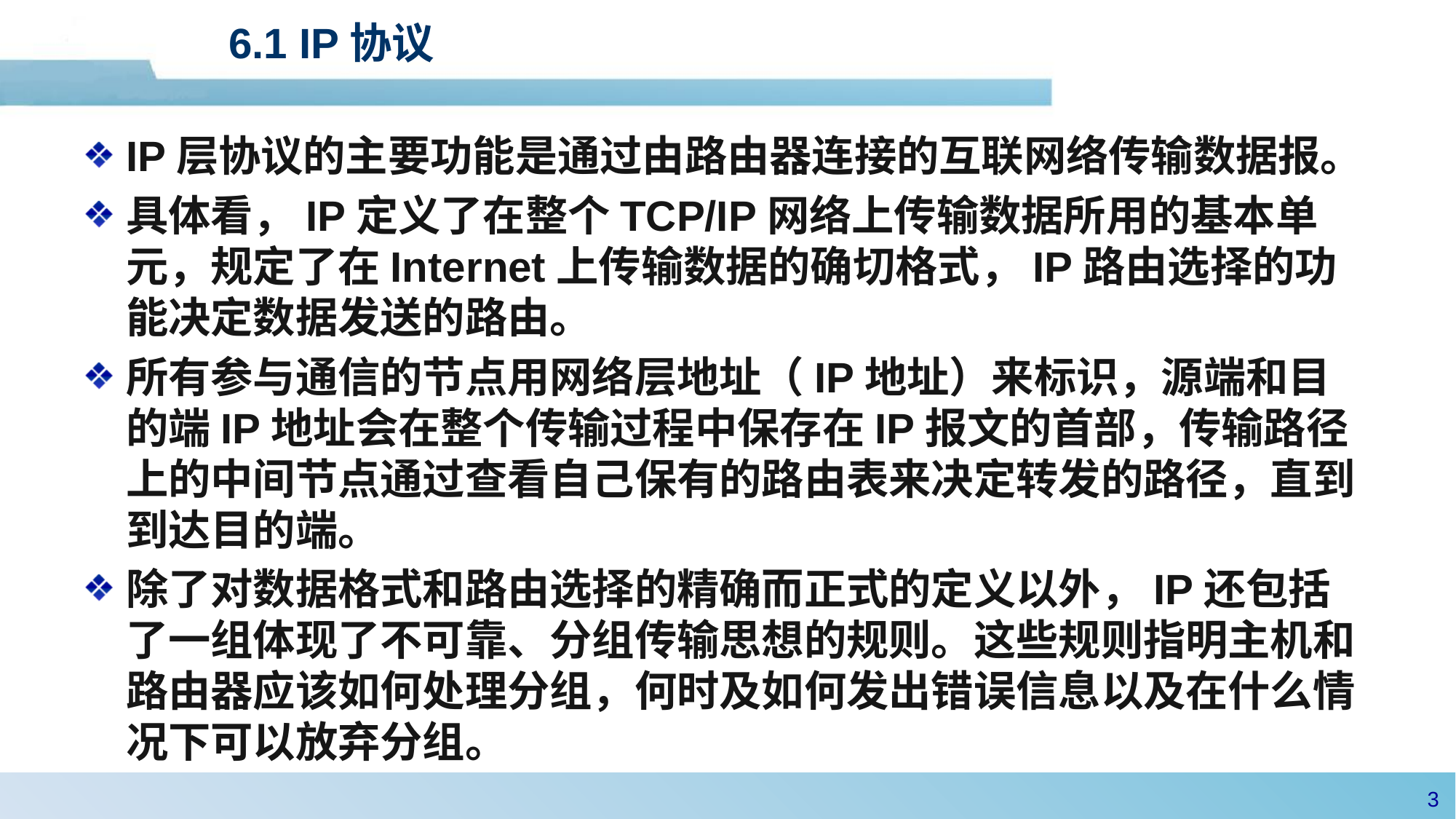

# 6.1 IP协议
IP层协议的主要功能是通过由路由器连接的互联网络传输数据报。
具体看，IP定义了在整个TCP/IP网络上传输数据所用的基本单元，规定了在Internet上传输数据的确切格式，IP路由选择的功能决定数据发送的路由。
所有参与通信的节点用网络层地址（IP地址）来标识，源端和目的端IP地址会在整个传输过程中保存在IP报文的首部，传输路径上的中间节点通过查看自己保有的路由表来决定转发的路径，直到到达目的端。
除了对数据格式和路由选择的精确而正式的定义以外，IP还包括了一组体现了不可靠、分组传输思想的规则。这些规则指明主机和路由器应该如何处理分组，何时及如何发出错误信息以及在什么情况下可以放弃分组。
3